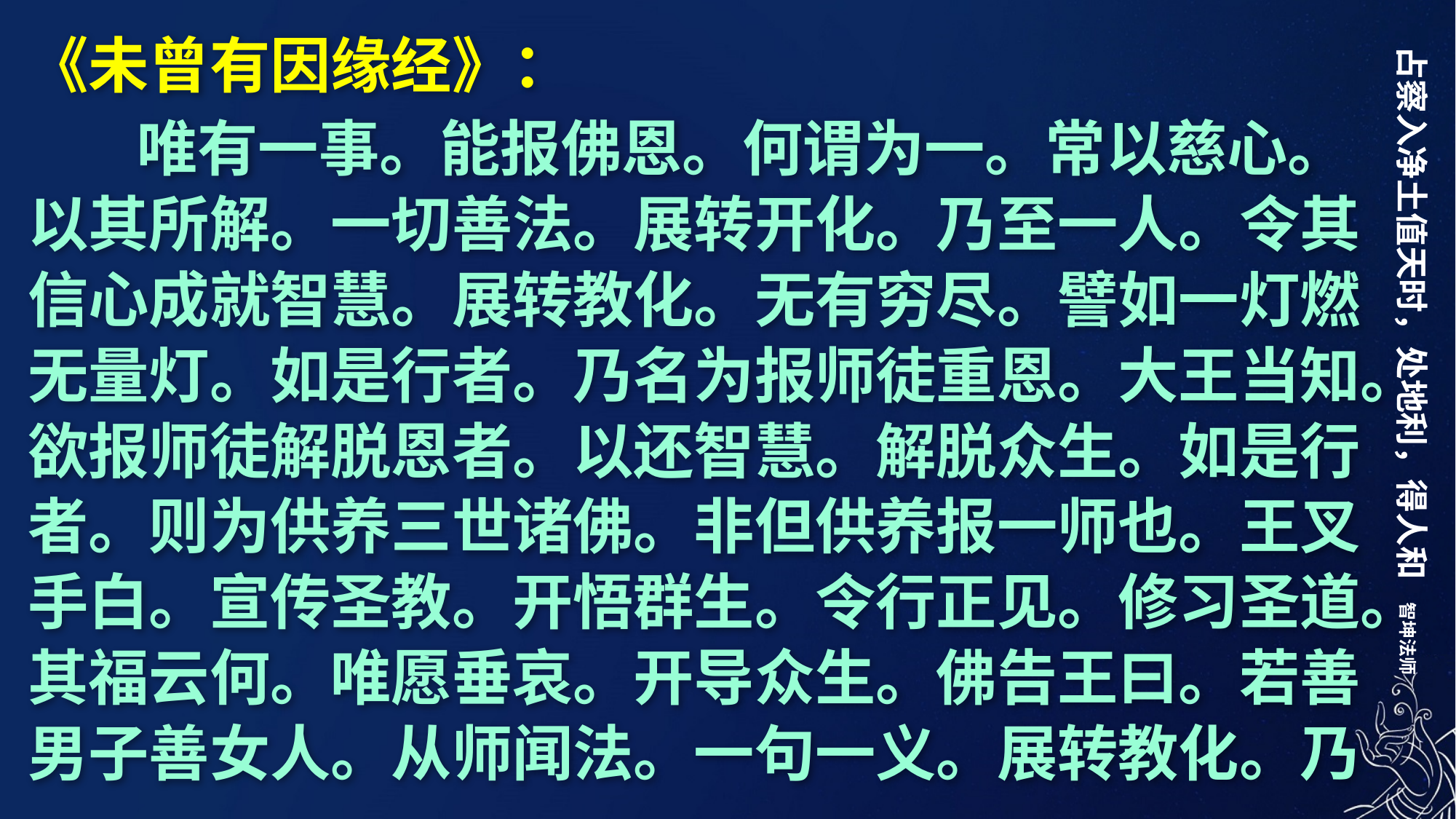

《未曾有因缘经》：
	唯有一事。能报佛恩。何谓为一。常以慈心。以其所解。一切善法。展转开化。乃至一人。令其信心成就智慧。展转教化。无有穷尽。譬如一灯燃无量灯。如是行者。乃名为报师徒重恩。大王当知。欲报师徒解脱恩者。以还智慧。解脱众生。如是行者。则为供养三世诸佛。非但供养报一师也。王叉手白。宣传圣教。开悟群生。令行正见。修习圣道。其福云何。唯愿垂哀。开导众生。佛告王曰。若善男子善女人。从师闻法。一句一义。展转教化。乃